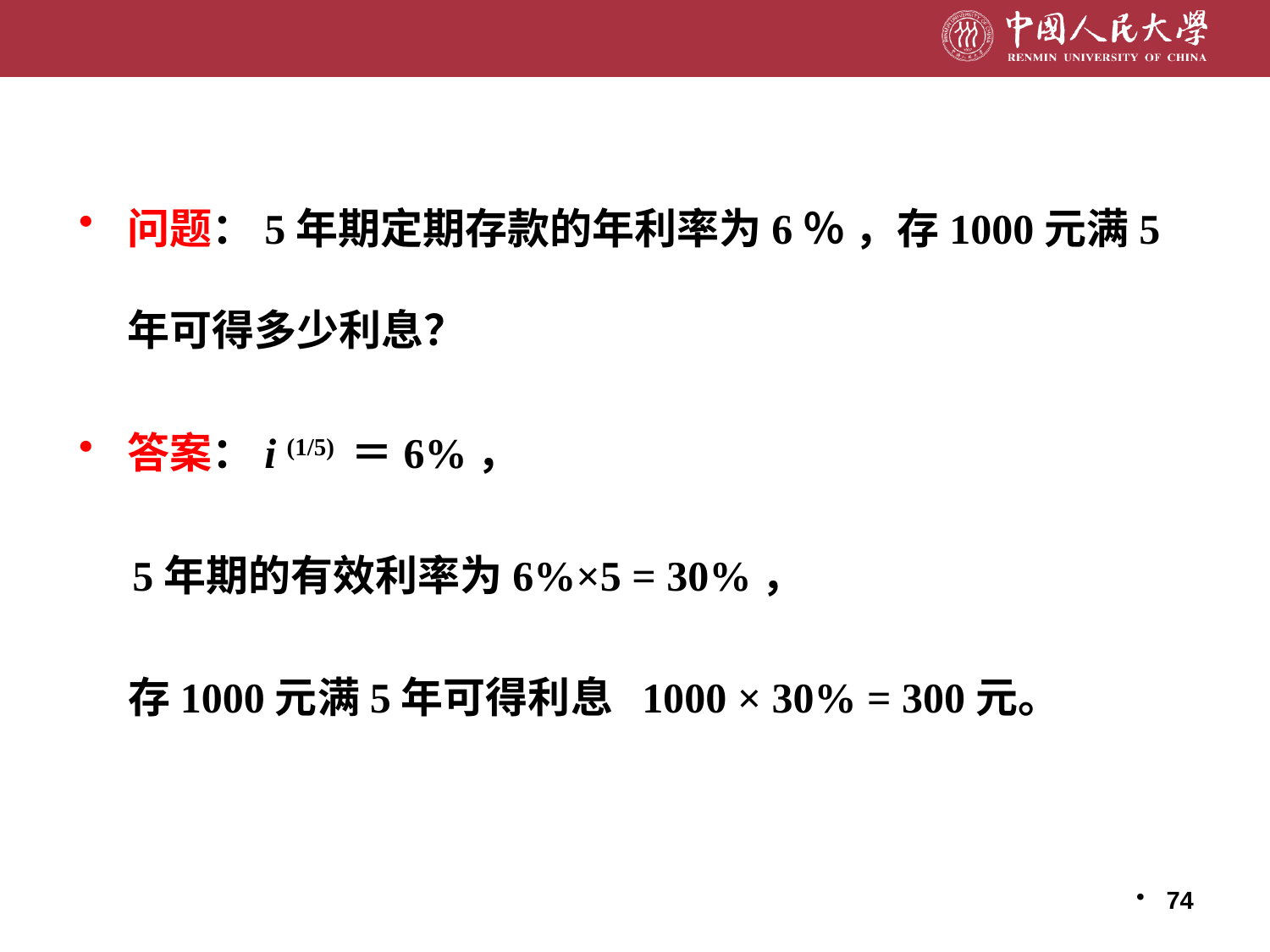

问题：5年期定期存款的年利率为6％ ，存1000元满5年可得多少利息？
答案：i (1/5) ＝6%，
     5年期的有效利率为6%×5 = 30%，
    存1000元满5年可得利息  1000 × 30% = 300元。
74